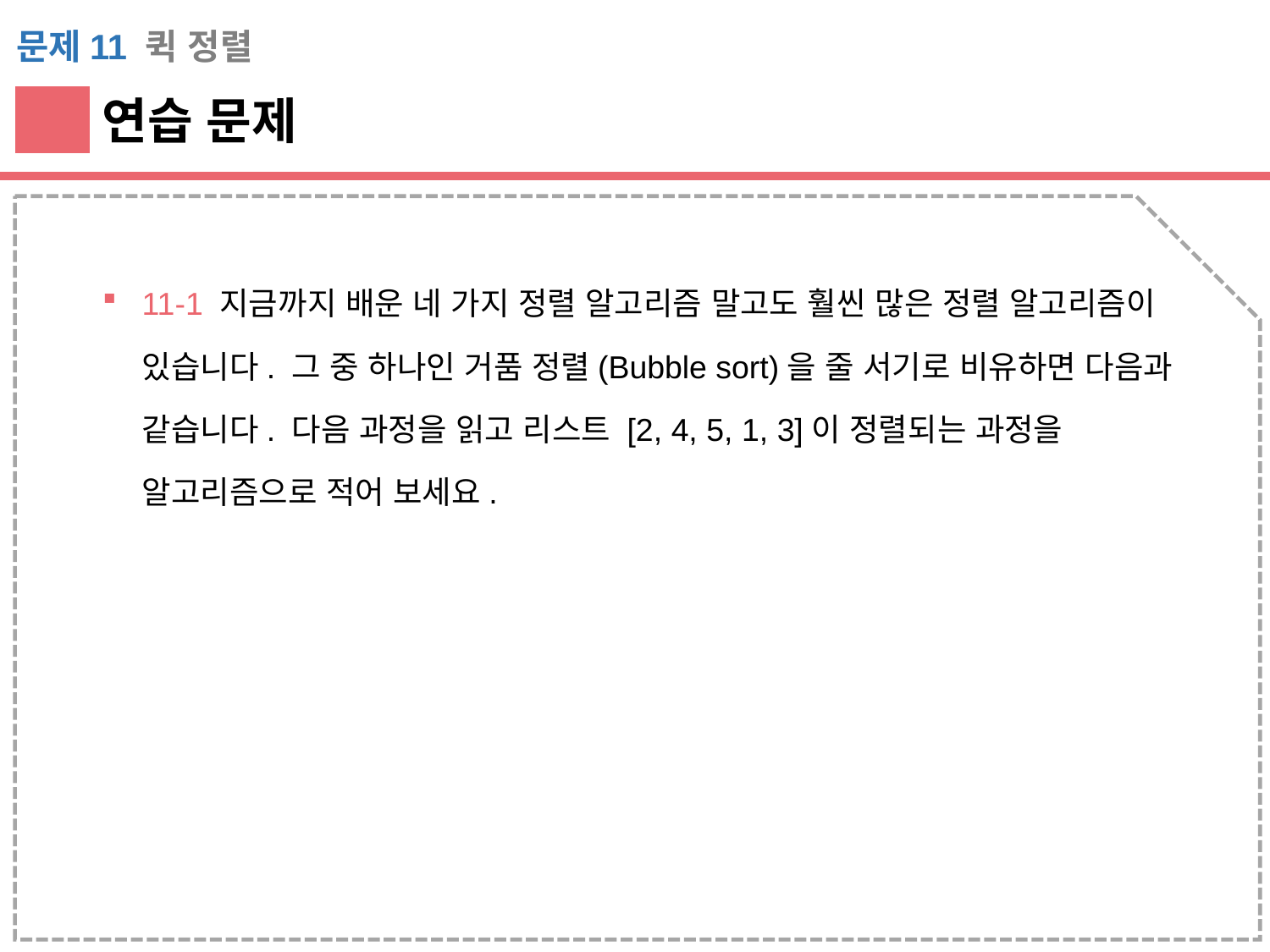

문제11 퀵 정렬
연습 문제

11-1 지금까지 배운 네 가지 정렬 알고리즘 말고도 훨씬 많은 정렬 알고리즘이 있습니다. 그 중 하나인 거품 정렬(Bubble sort)을 줄 서기로 비유하면 다음과 같습니다. 다음 과정을 읽고 리스트 [2, 4, 5, 1, 3]이 정렬되는 과정을 알고리즘으로 적어 보세요.